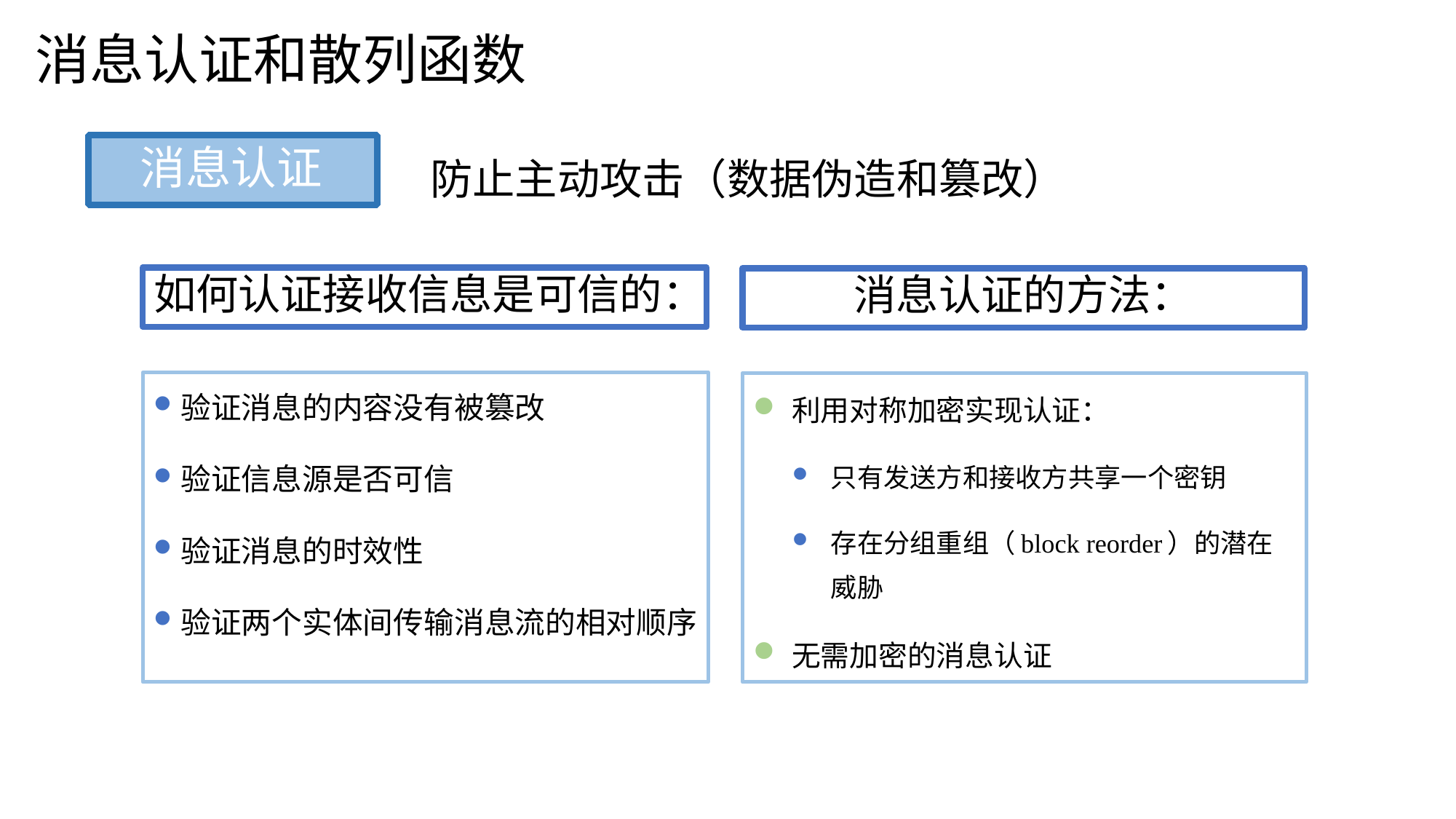

消息认证和散列函数

消息认证
防止主动攻击（数据伪造和篡改）
如何认证接收信息是可信的：
消息认证的方法：
验证消息的内容没有被篡改
验证信息源是否可信
验证消息的时效性
验证两个实体间传输消息流的相对顺序
利用对称加密实现认证：
只有发送方和接收方共享一个密钥
存在分组重组（block reorder）的潜在威胁
无需加密的消息认证